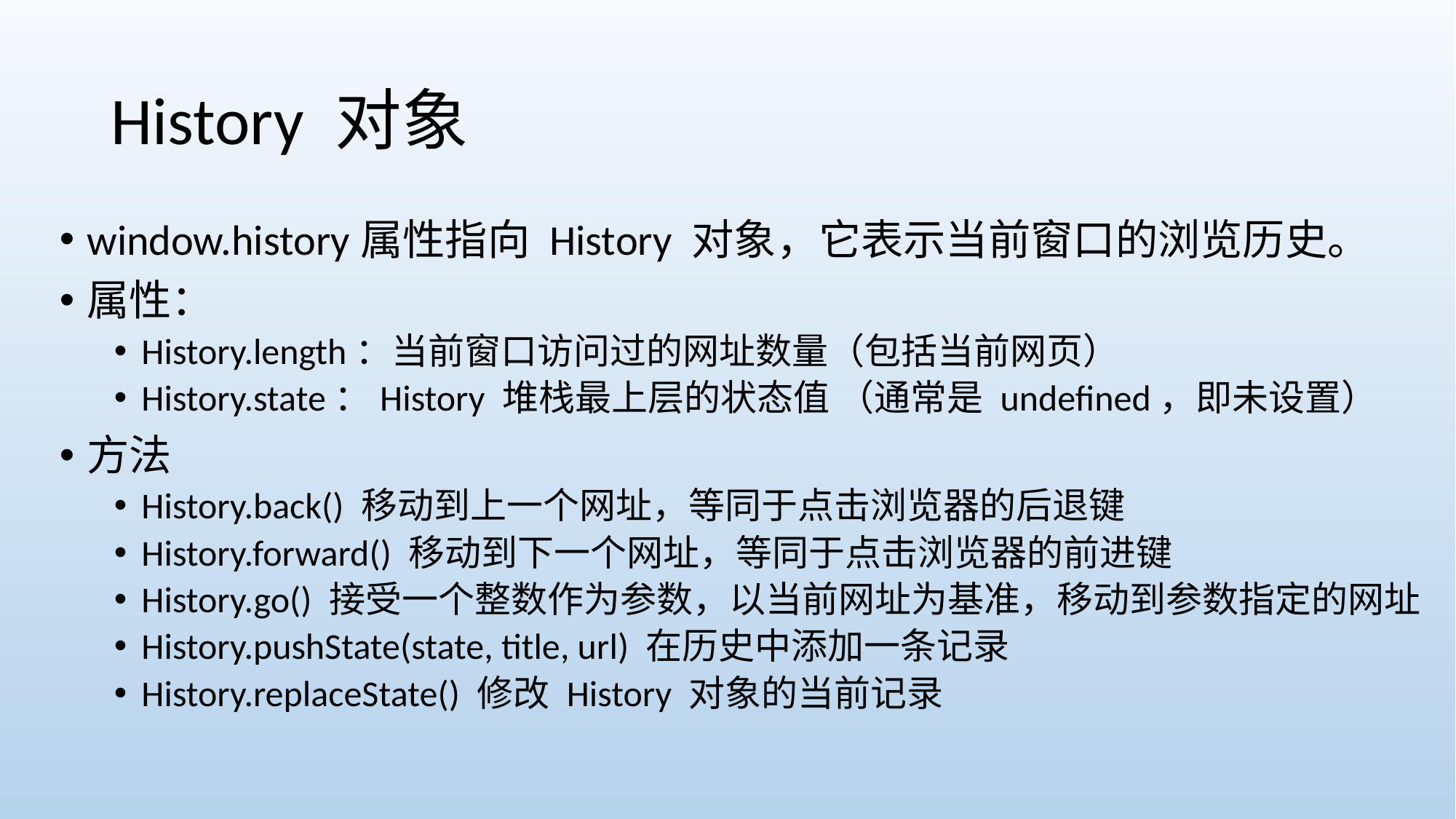

# History 对象
window.history属性指向 History 对象，它表示当前窗口的浏览历史。
属性：
History.length：当前窗口访问过的网址数量（包括当前网页）
History.state：History 堆栈最上层的状态值 （通常是 undefined，即未设置）
方法
History.back() 移动到上一个网址，等同于点击浏览器的后退键
History.forward() 移动到下一个网址，等同于点击浏览器的前进键
History.go() 接受一个整数作为参数，以当前网址为基准，移动到参数指定的网址
History.pushState(state, title, url) 在历史中添加一条记录
History.replaceState() 修改 History 对象的当前记录